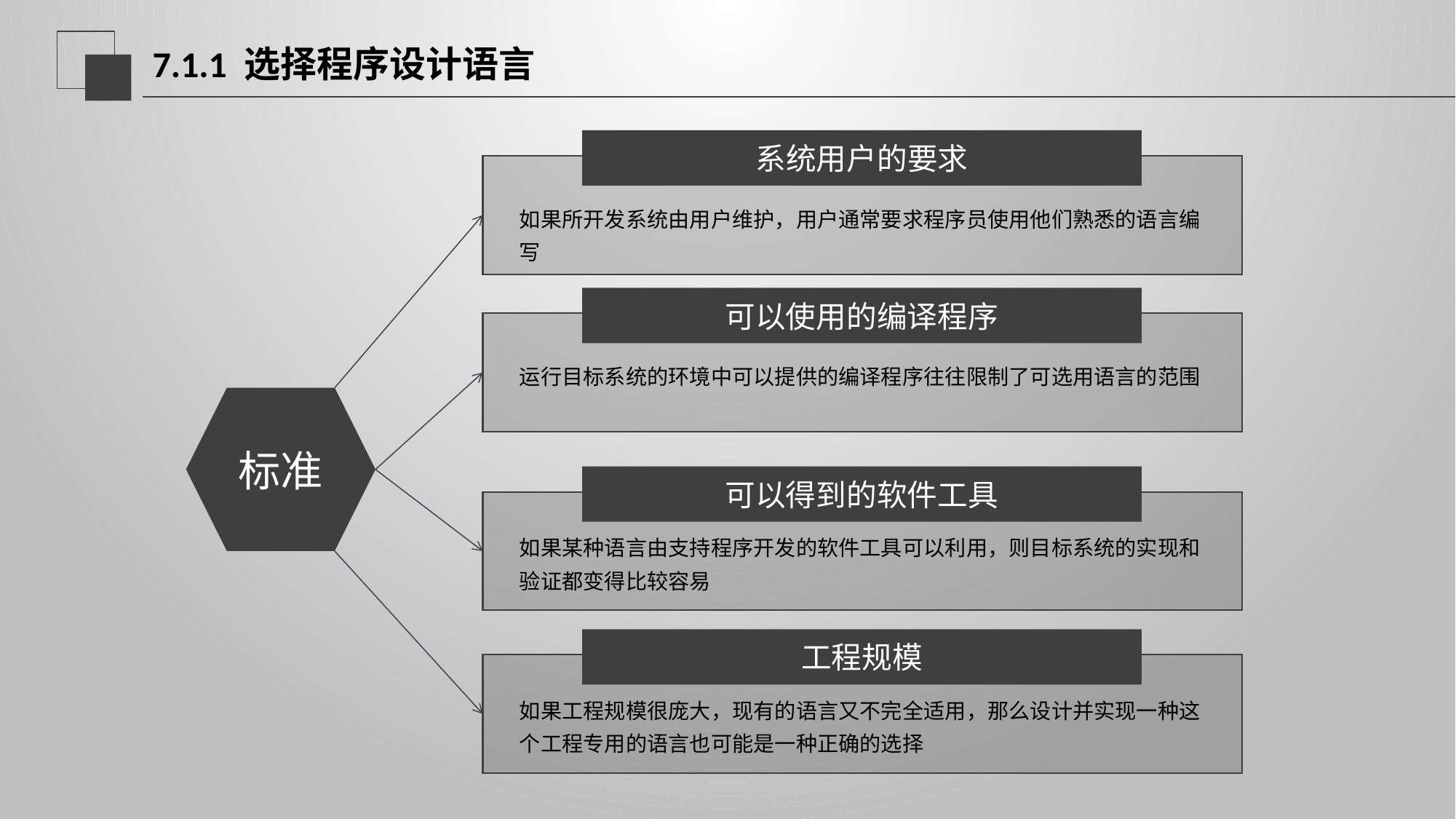

# 7.1.1 选择程序设计语言
系统用户的要求

如果所开发系统由用户维护，用户通常要求程序员使用他们熟悉的语言编写
可以使用的编译程序

运行目标系统的环境中可以提供的编译程序往往限制了可选用语言的范围
标准
可以得到的软件工具

如果某种语言由支持程序开发的软件工具可以利用，则目标系统的实现和验证都变得比较容易
工程规模

如果工程规模很庞大，现有的语言又不完全适用，那么设计并实现一种这个工程专用的语言也可能是一种正确的选择